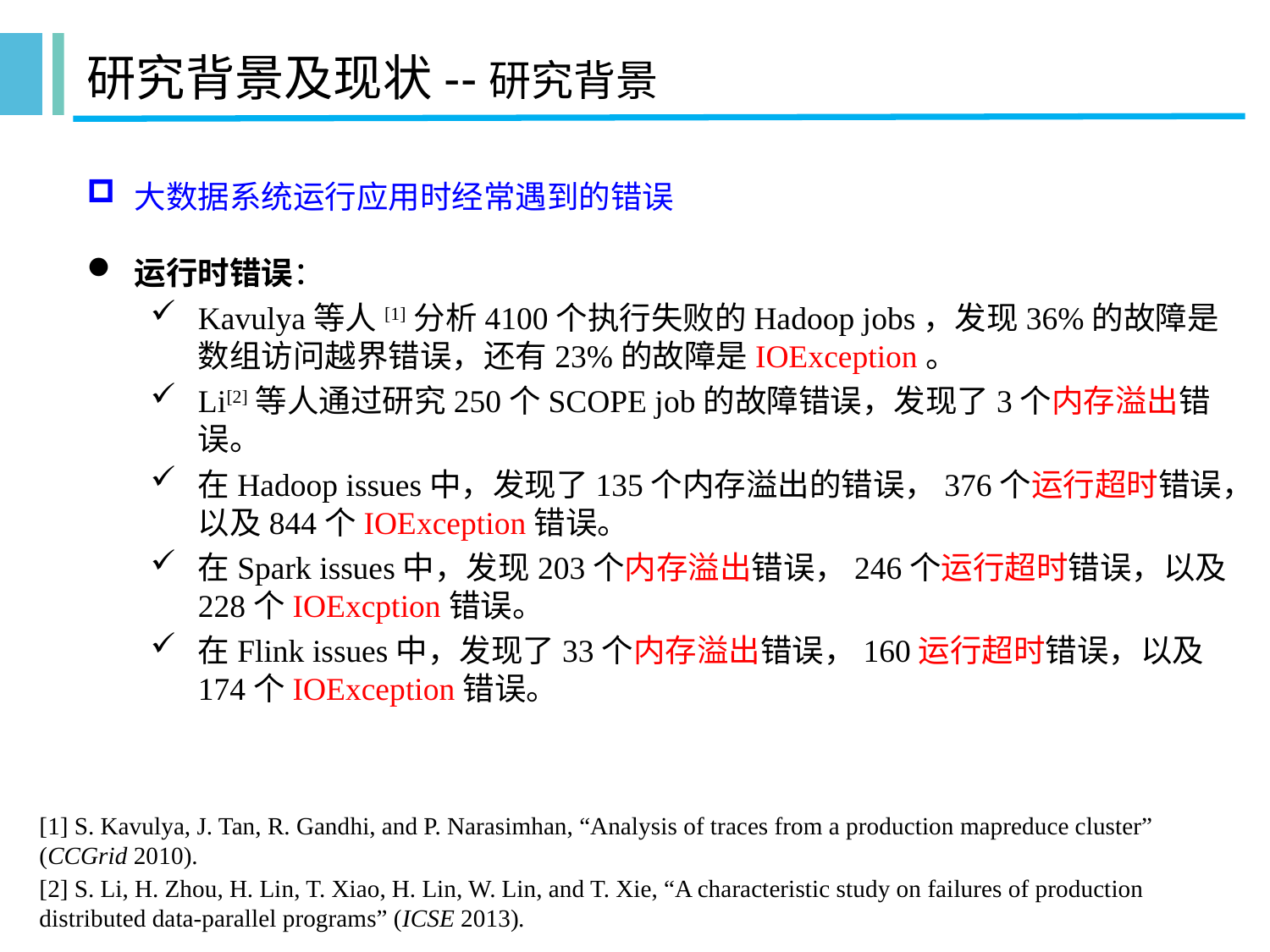

# 研究背景及现状--研究背景
大数据系统运行应用时经常遇到的错误

运行时错误：
Kavulya等人[1]分析4100个执行失败的Hadoop jobs，发现36%的故障是数组访问越界错误，还有23%的故障是IOException。
Li[2]等人通过研究250个SCOPE job的故障错误，发现了3个内存溢出错误。
在Hadoop issues中，发现了135个内存溢出的错误，376个运行超时错误，以及844个IOException错误。
在Spark issues中，发现203个内存溢出错误，246个运行超时错误，以及228个IOExcption错误。
在Flink issues中，发现了33个内存溢出错误，160运行超时错误，以及174个IOException错误。

[1] S. Kavulya, J. Tan, R. Gandhi, and P. Narasimhan, “Analysis of traces from a production mapreduce cluster” (CCGrid 2010).
[2] S. Li, H. Zhou, H. Lin, T. Xiao, H. Lin, W. Lin, and T. Xie, “A characteristic study on failures of production distributed data-parallel programs” (ICSE 2013).